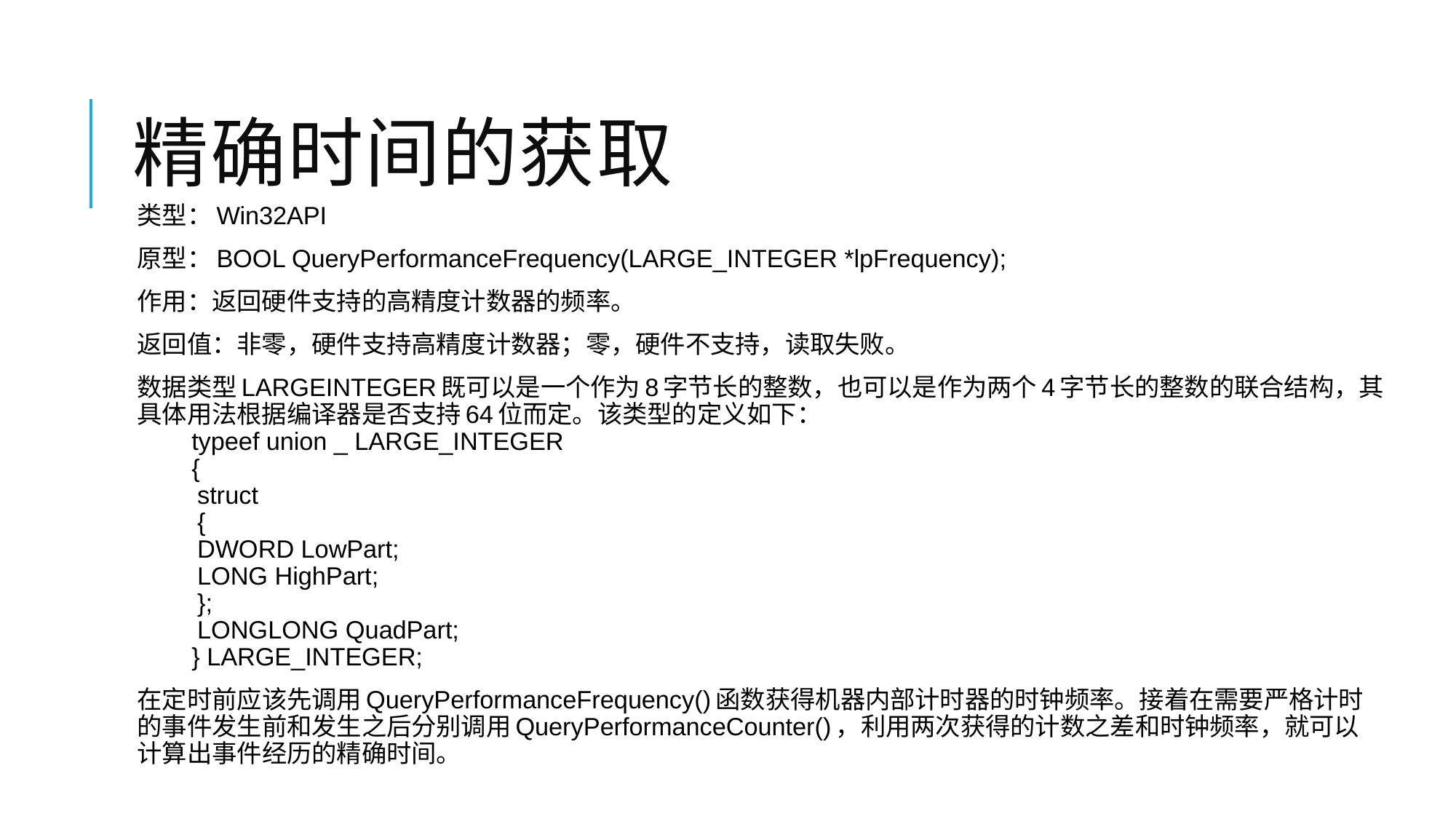

# 精确时间的获取
类型：Win32API
原型：BOOL QueryPerformanceFrequency(LARGE_INTEGER *lpFrequency);
作用：返回硬件支持的高精度计数器的频率。
返回值：非零，硬件支持高精度计数器；零，硬件不支持，读取失败。
数据类型LARGEINTEGER既可以是一个作为8字节长的整数，也可以是作为两个4字节长的整数的联合结构，其具体用法根据编译器是否支持64位而定。该类型的定义如下：
　　typeef union _ LARGE_INTEGER
　　{
　　 struct
　　 {
　　 DWORD LowPart;
　　 LONG HighPart;
　　 };
　　 LONGLONG QuadPart;
　　} LARGE_INTEGER;
在定时前应该先调用QueryPerformanceFrequency()函数获得机器内部计时器的时钟频率。接着在需要严格计时的事件发生前和发生之后分别调用QueryPerformanceCounter()，利用两次获得的计数之差和时钟频率，就可以计算出事件经历的精确时间。